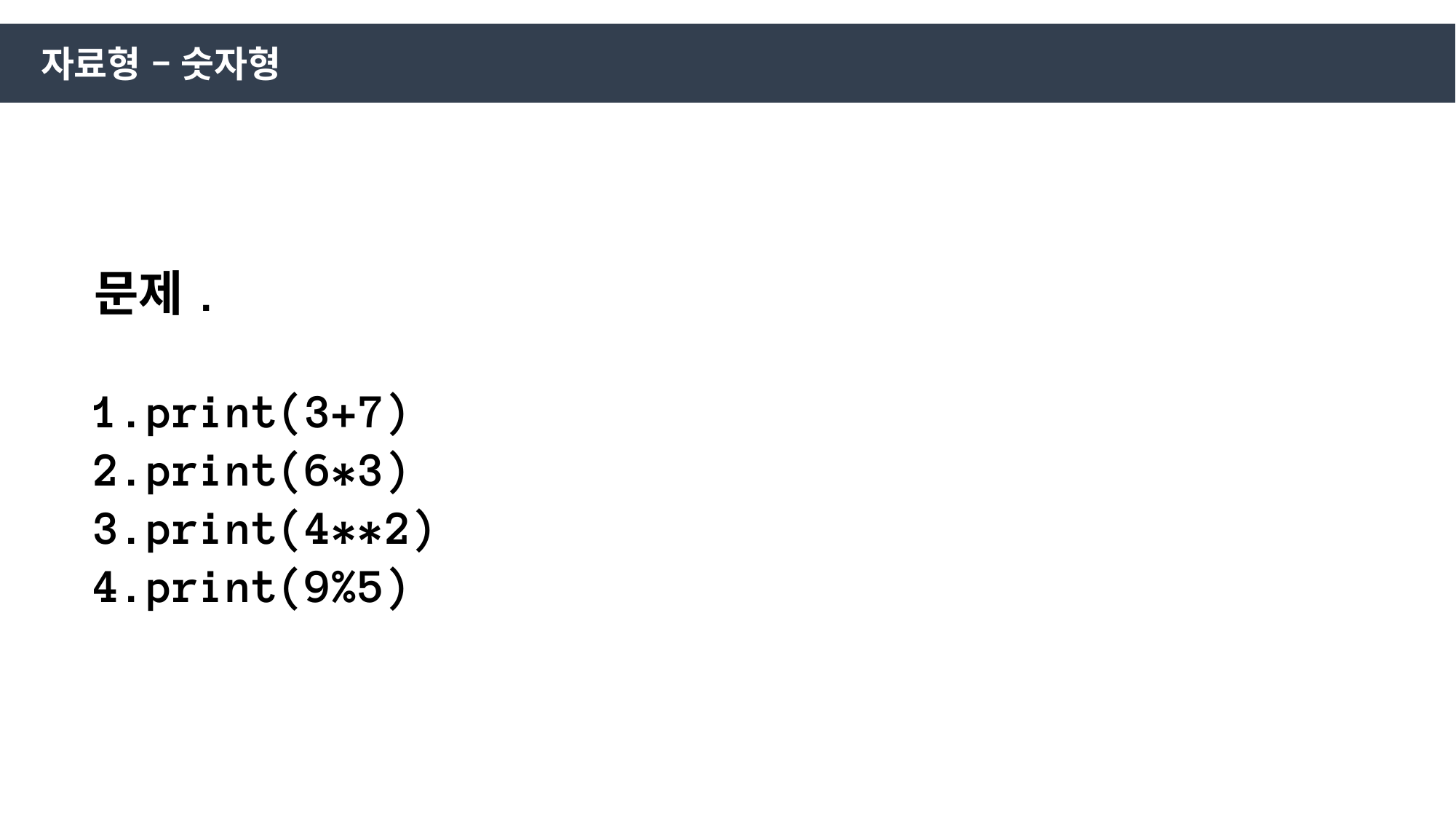

자료형 – 숫자형
문제.

print(3+7)
print(6*3)
print(4**2)
print(9%5)